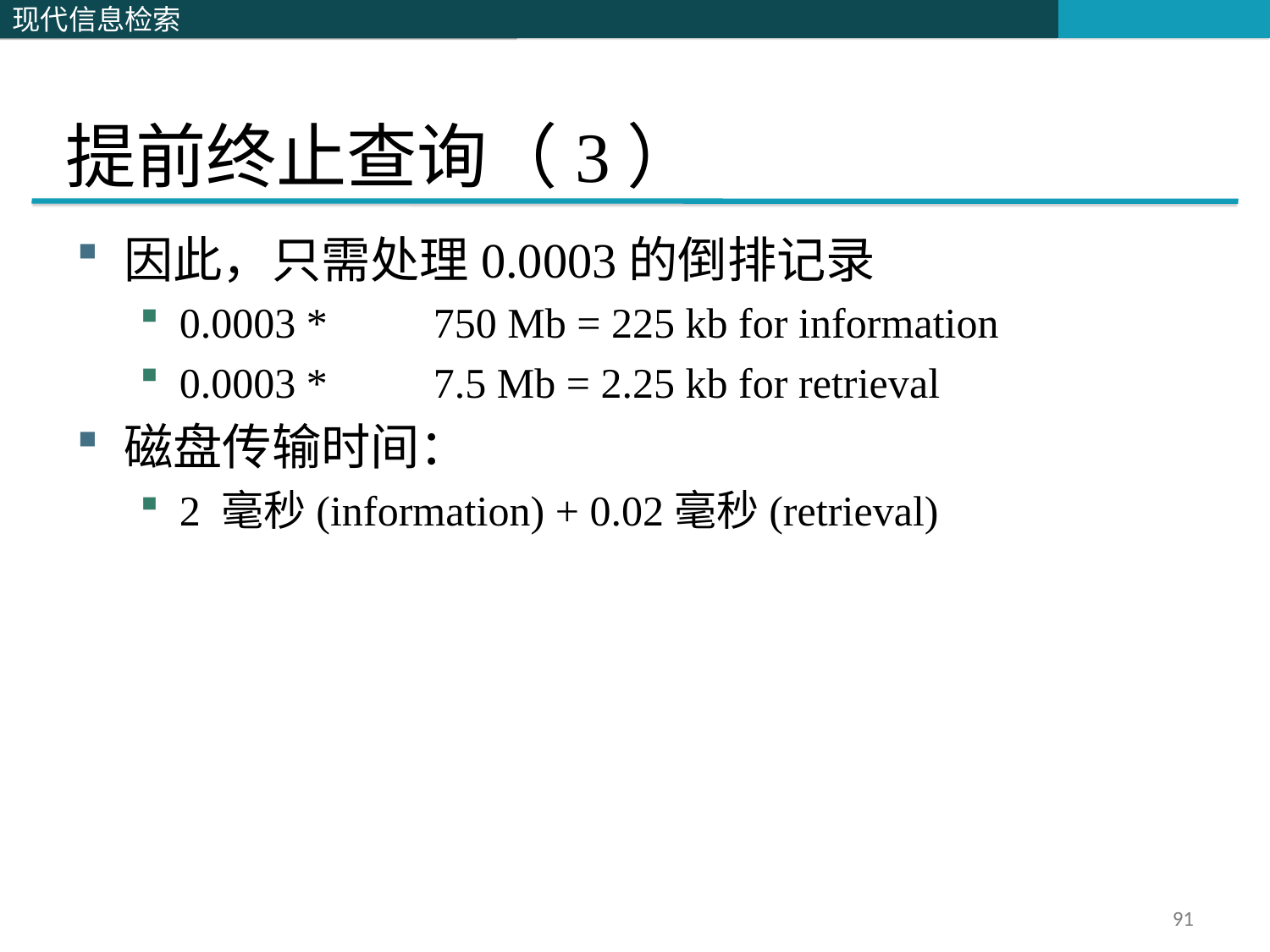

# 提前终止查询（3）
因此，只需处理0.0003的倒排记录
0.0003 *	750 Mb = 225 kb for information
0.0003 *	7.5 Mb = 2.25 kb for retrieval
磁盘传输时间：
2 毫秒(information) + 0.02毫秒(retrieval)

91